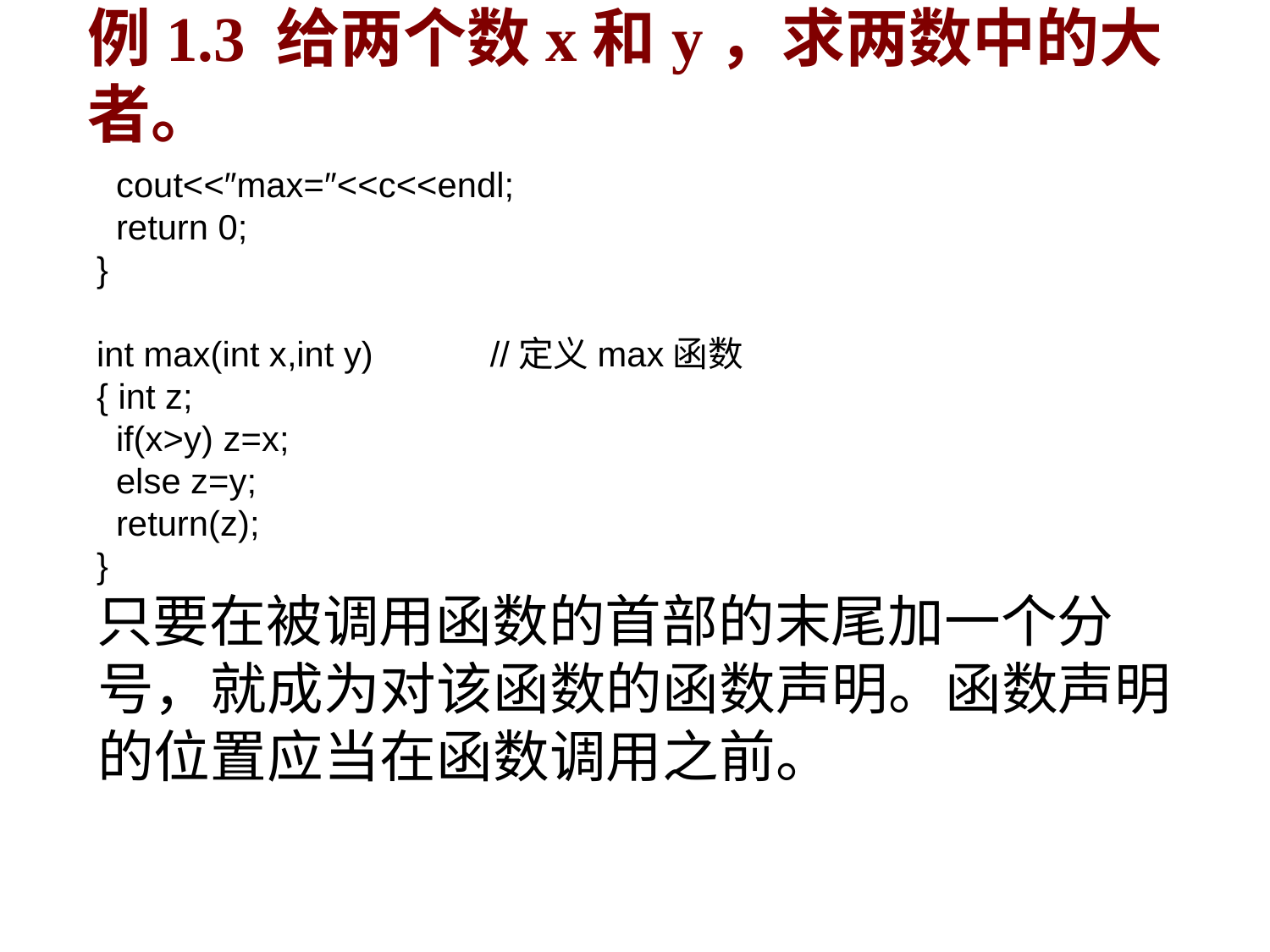

例1.3 给两个数x和y，求两数中的大者。
  cout<<″max=″<<c<<endl;
  return 0;
}

int max(int x,int y)            //定义max函数
{ int z;
  if(x>y) z=x;
  else z=y;
  return(z);
}
只要在被调用函数的首部的末尾加一个分号，就成为对该函数的函数声明。函数声明的位置应当在函数调用之前。